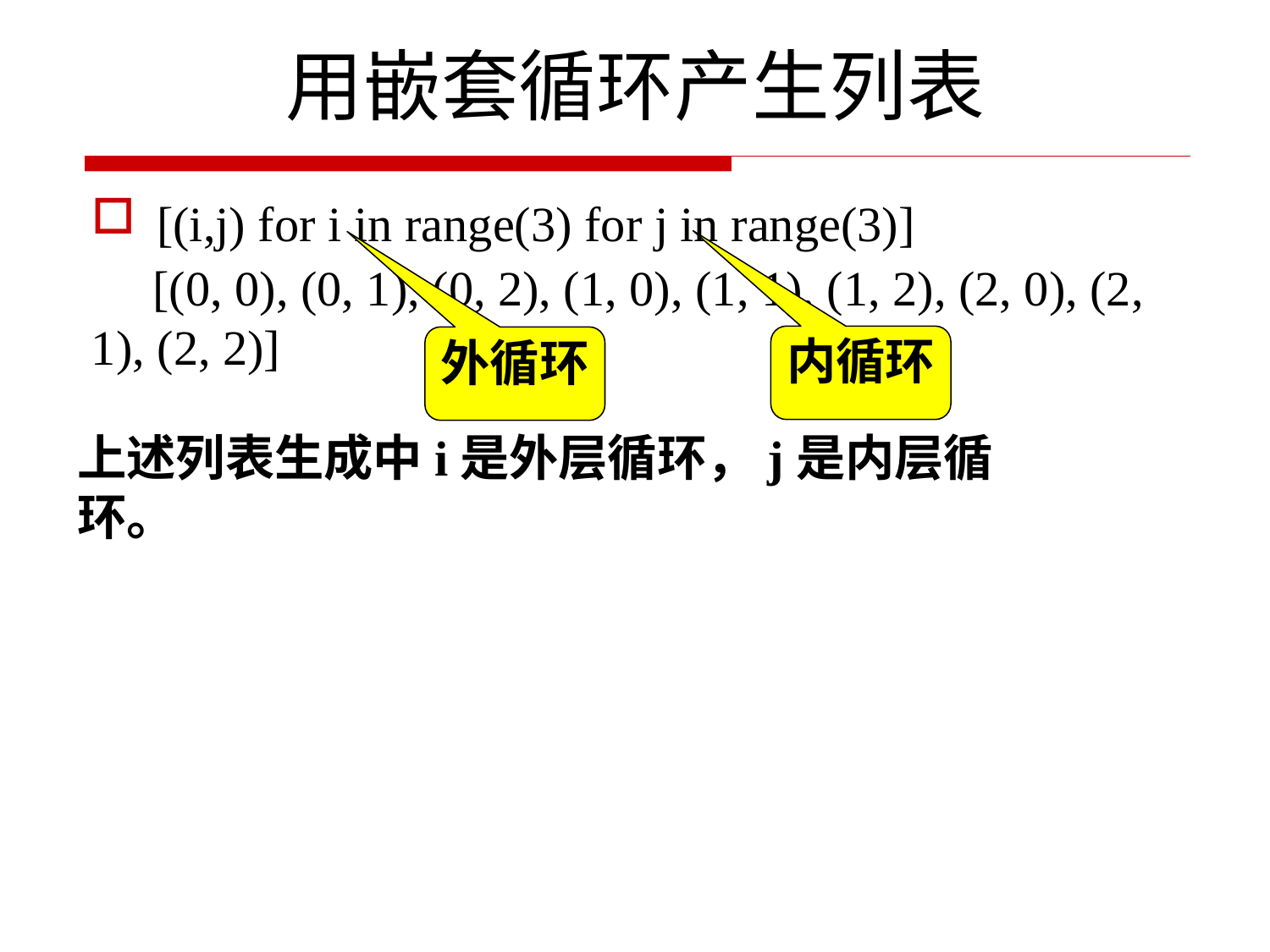

# 用嵌套循环产生列表
[(i,j) for i in range(3) for j in range(3)]
     [(0, 0), (0, 1), (0, 2), (1, 0), (1, 1), (1, 2), (2, 0), (2, 1), (2, 2)]

内循环
外循环
上述列表生成中i是外层循环，j是内层循环。
54